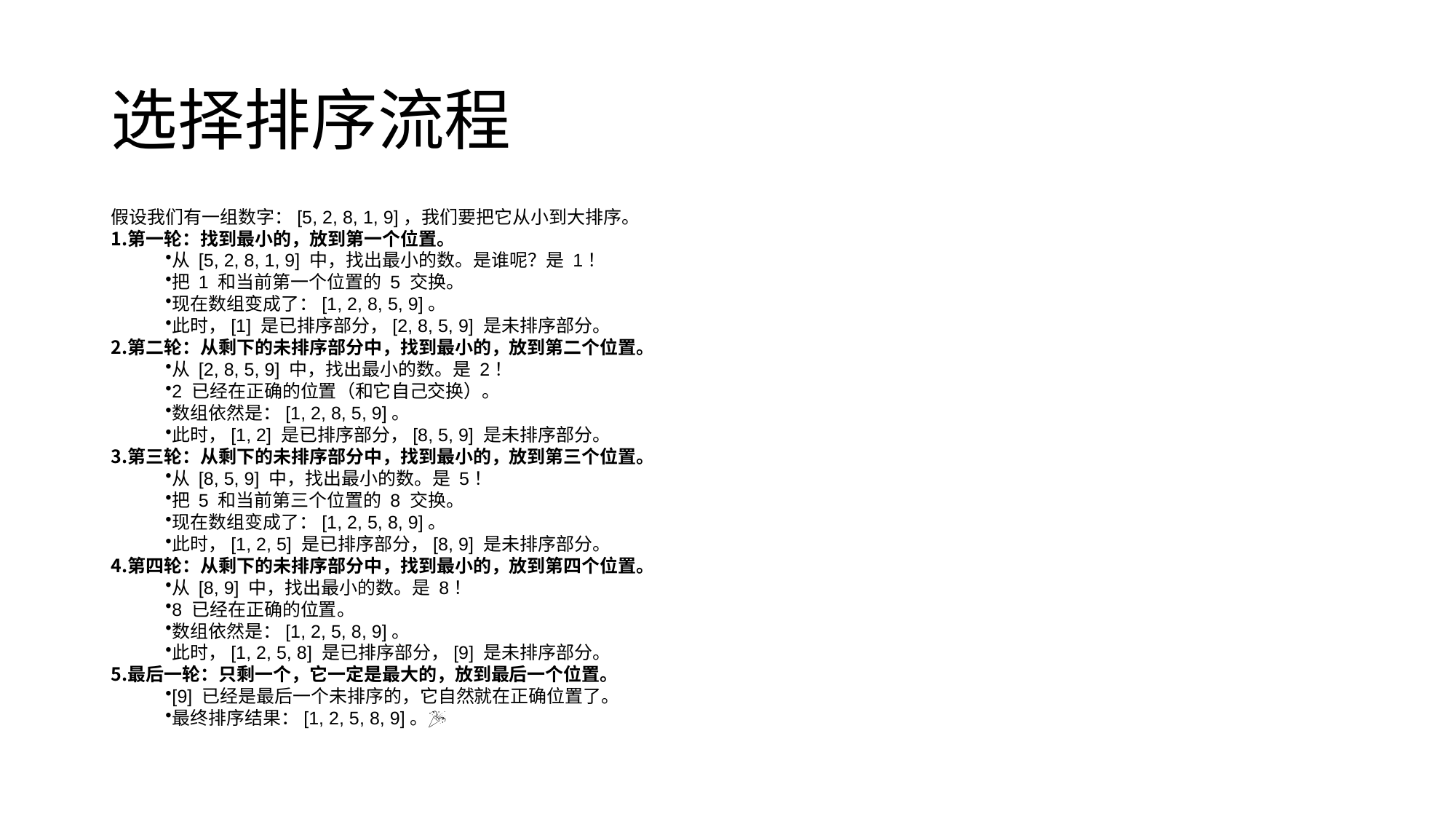

# 选择排序流程
假设我们有一组数字：[5, 2, 8, 1, 9]，我们要把它从小到大排序。
第一轮：找到最小的，放到第一个位置。
从 [5, 2, 8, 1, 9] 中，找出最小的数。是谁呢？是 1！
把 1 和当前第一个位置的 5 交换。
现在数组变成了：[1, 2, 8, 5, 9]。
此时，[1] 是已排序部分，[2, 8, 5, 9] 是未排序部分。
第二轮：从剩下的未排序部分中，找到最小的，放到第二个位置。
从 [2, 8, 5, 9] 中，找出最小的数。是 2！
2 已经在正确的位置（和它自己交换）。
数组依然是：[1, 2, 8, 5, 9]。
此时，[1, 2] 是已排序部分，[8, 5, 9] 是未排序部分。
第三轮：从剩下的未排序部分中，找到最小的，放到第三个位置。
从 [8, 5, 9] 中，找出最小的数。是 5！
把 5 和当前第三个位置的 8 交换。
现在数组变成了：[1, 2, 5, 8, 9]。
此时，[1, 2, 5] 是已排序部分，[8, 9] 是未排序部分。
第四轮：从剩下的未排序部分中，找到最小的，放到第四个位置。
从 [8, 9] 中，找出最小的数。是 8！
8 已经在正确的位置。
数组依然是：[1, 2, 5, 8, 9]。
此时，[1, 2, 5, 8] 是已排序部分，[9] 是未排序部分。
最后一轮：只剩一个，它一定是最大的，放到最后一个位置。
[9] 已经是最后一个未排序的，它自然就在正确位置了。
最终排序结果：[1, 2, 5, 8, 9]。🎉